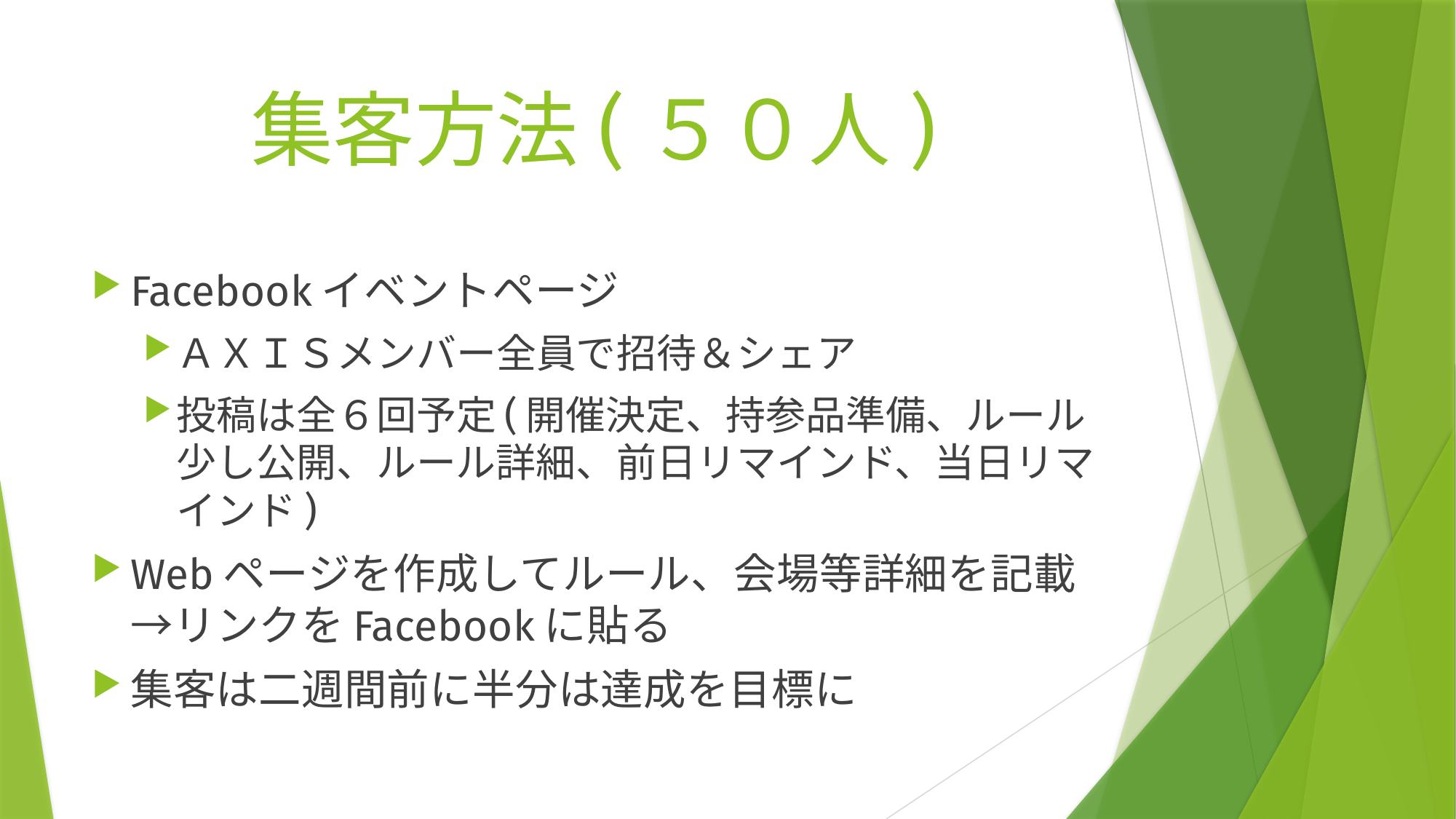

# 集客方法(５０人)
Facebookイベントページ
ＡＸＩＳメンバー全員で招待＆シェア
投稿は全６回予定(開催決定、持参品準備、ルール少し公開、ルール詳細、前日リマインド、当日リマインド)
Webページを作成してルール、会場等詳細を記載→リンクをFacebookに貼る
集客は二週間前に半分は達成を目標に